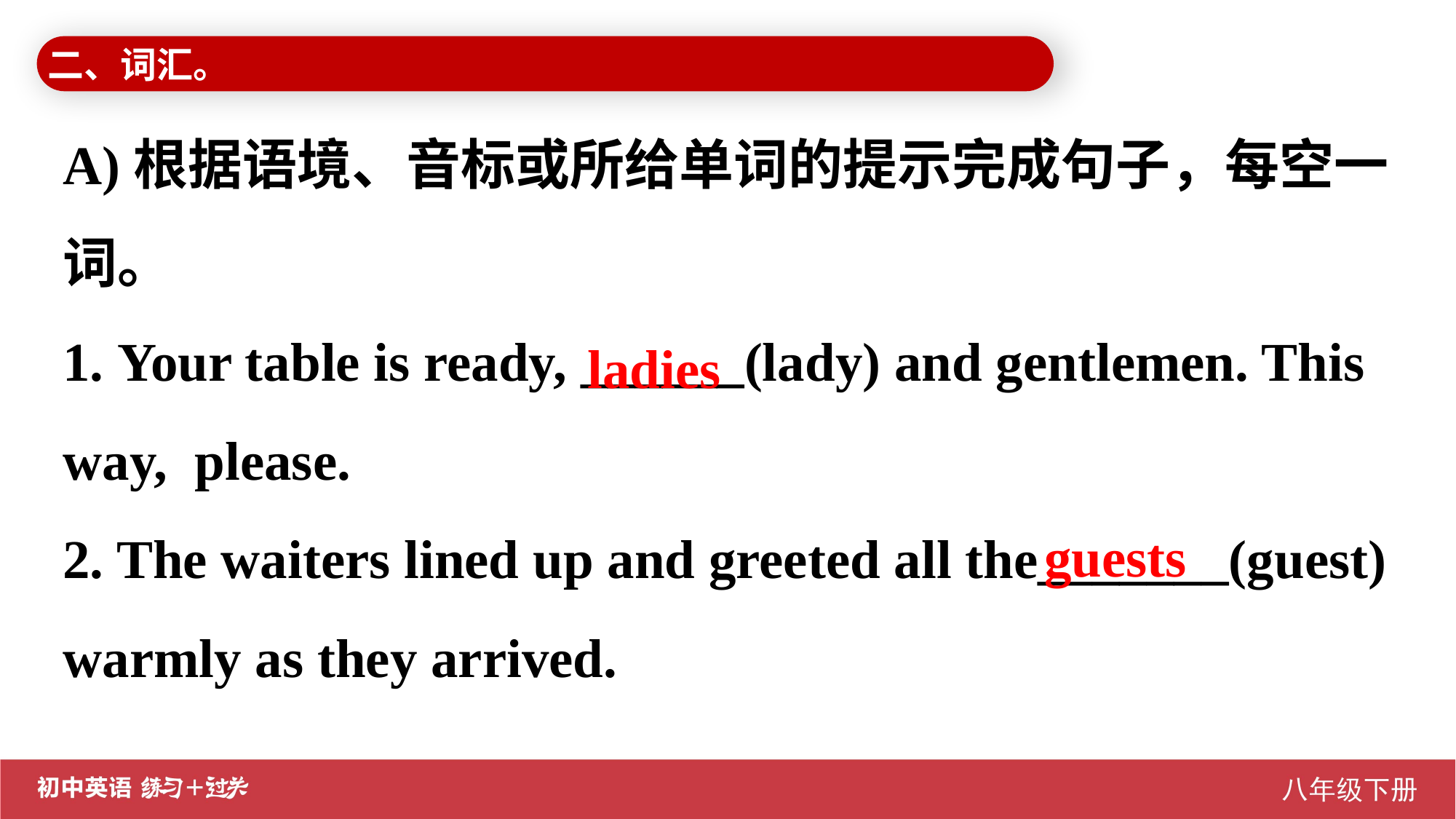

二、词汇。
A)根据语境、音标或所给单词的提示完成句子，每空一词。。
1. Your table is ready, ______(lady) and gentlemen. This way,  please.
2. The waiters lined up and greeted all the_______(guest) warmly as they arrived.
ladies
guests